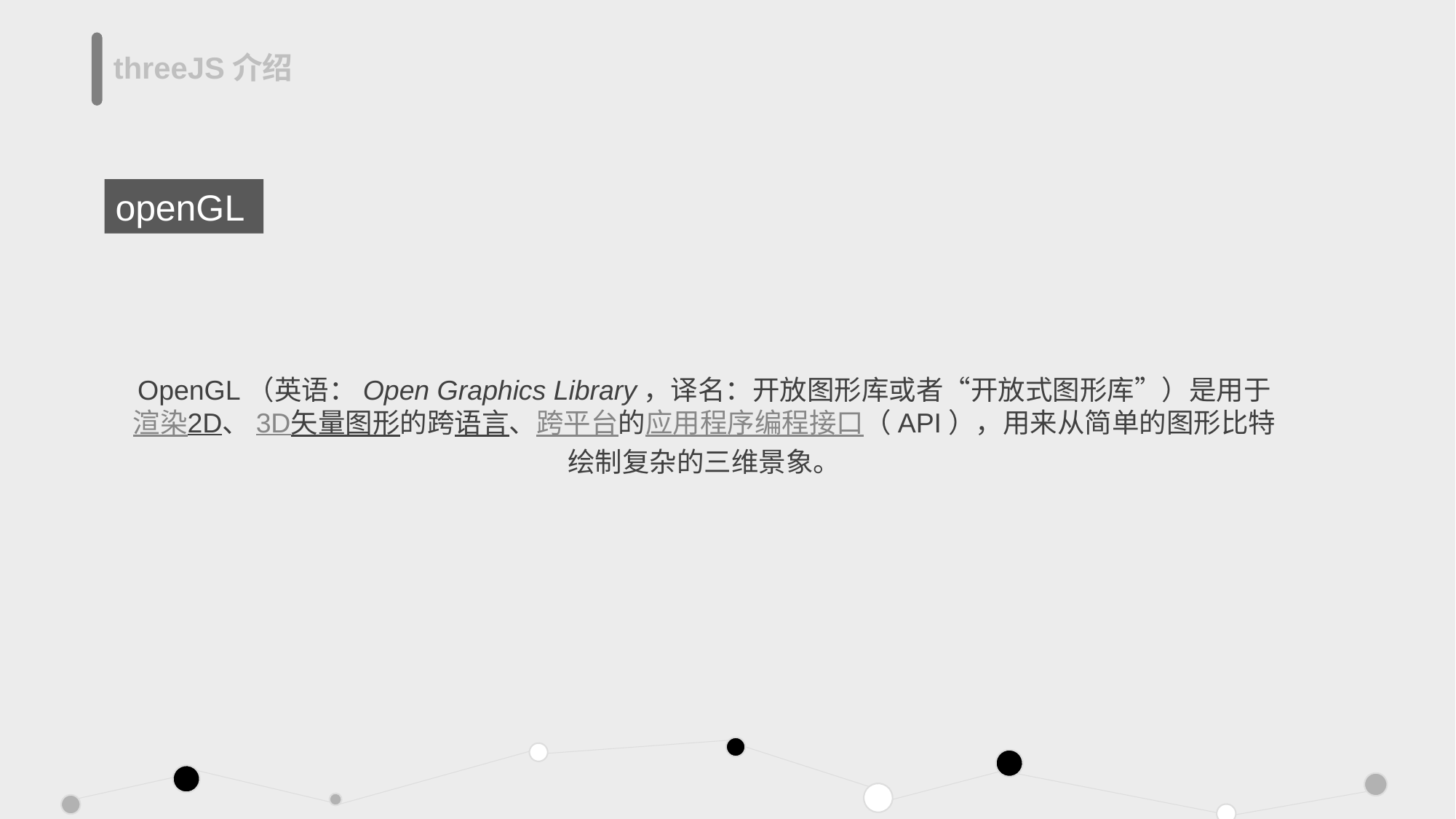

threeJS介绍

openGL

OpenGL（英语：Open Graphics Library，译名：开放图形库或者“开放式图形库”）是用于渲染2D、3D矢量图形的跨语言、跨平台的应用程序编程接口（API），用来从简单的图形比特绘制复杂的三维景象。